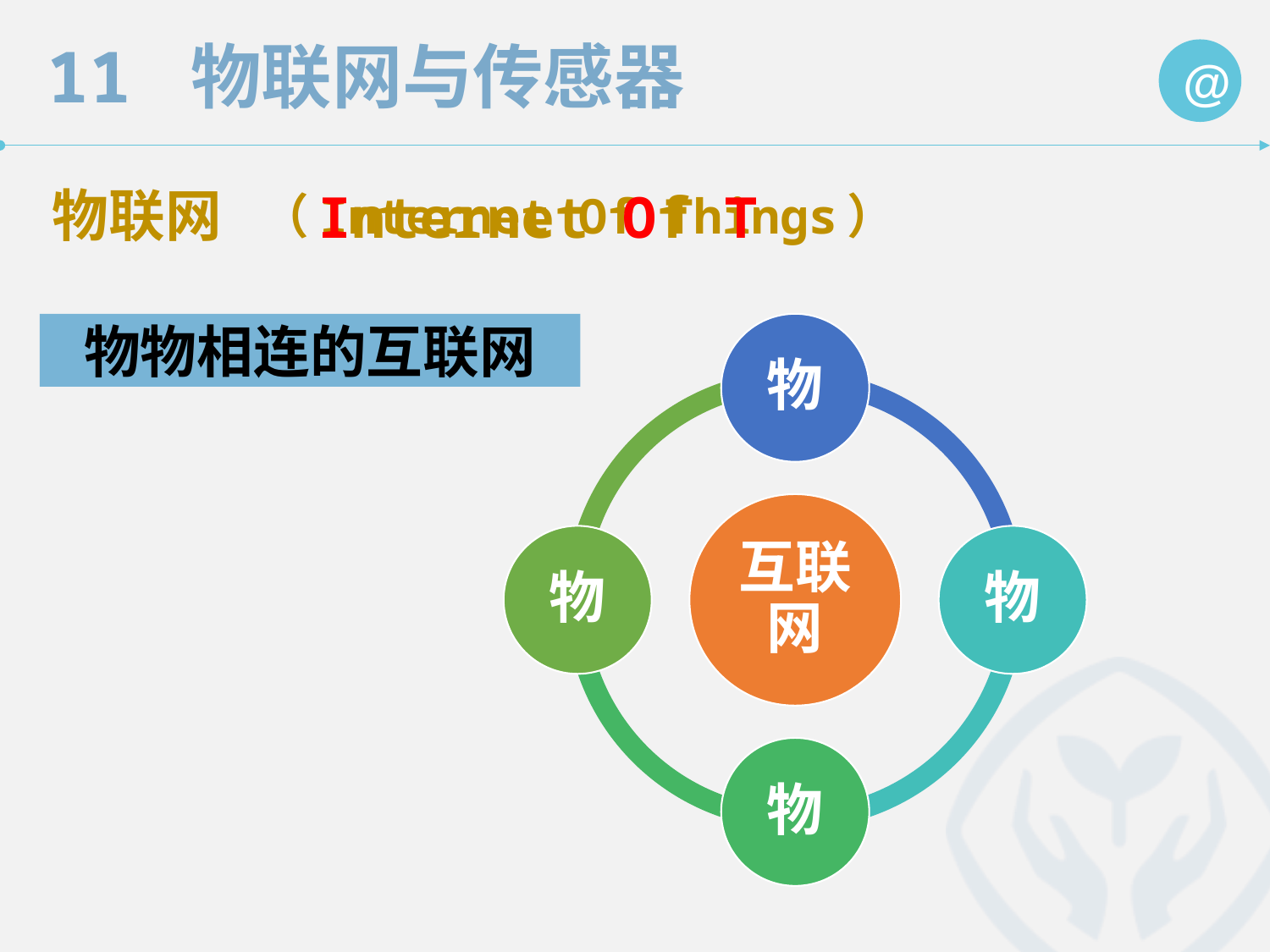

物联网
（Internet Of Things）
Internet Of T
物物相连的互联网
物

互联网
物
物
物